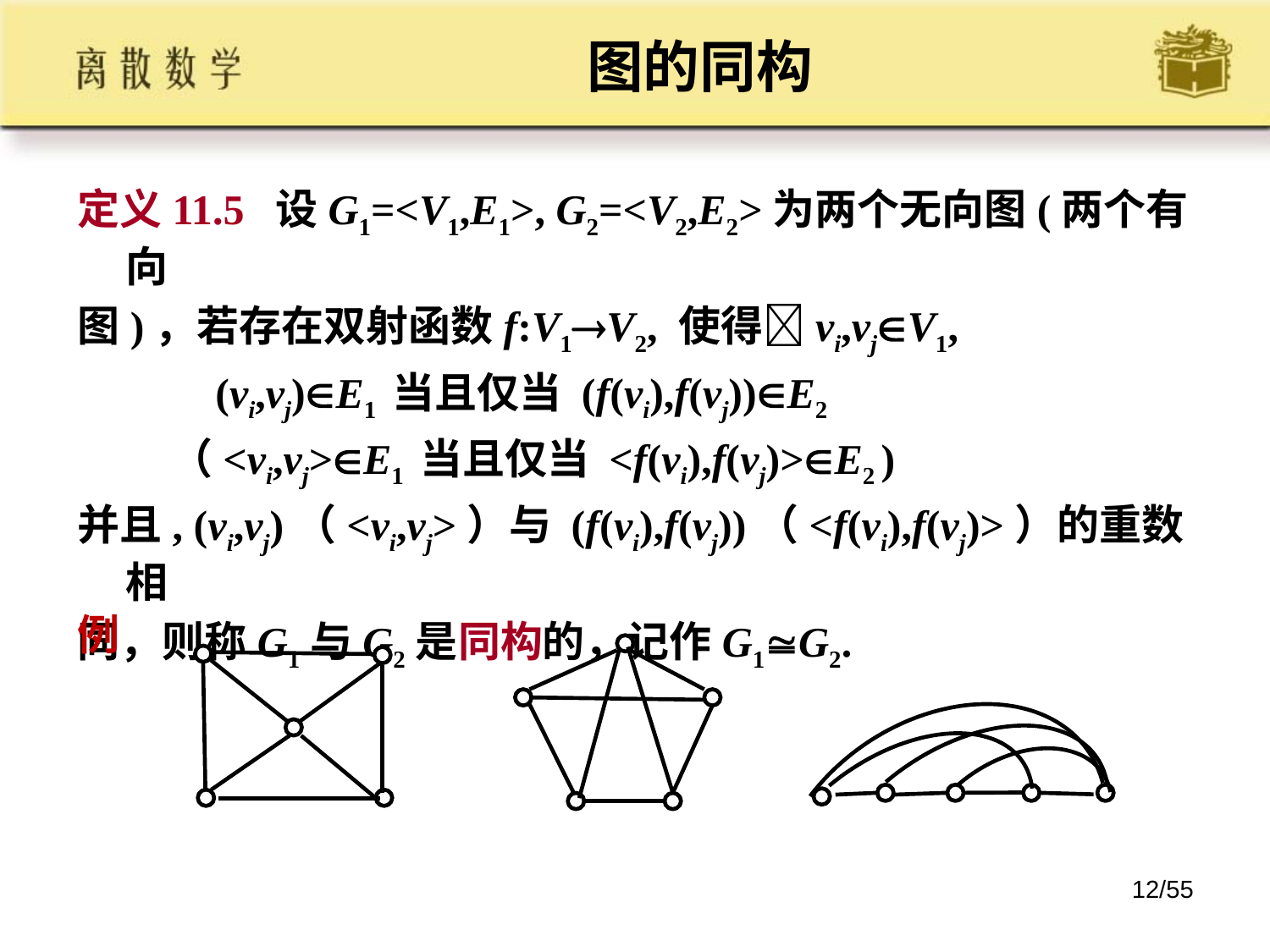

# 图的同构
定义11.5  设G1=<V1,E1>, G2=<V2,E2>为两个无向图(两个有向
图)，若存在双射函数f:V1→V2, 使得∀vi,vj∈V1,
             (vi,vj)∈E1 当且仅当 (f(vi),f(vj))∈E2
               （<vi,vj>∈E1 当且仅当 <f(vi),f(vj)>∈E2 )
并且, (vi,vj)（<vi,vj>）与 (f(vi),f(vj))（<f(vi),f(vj)>）的重数相
同，则称G1与G2是同构的，记作G1≅G2.
例

12/55